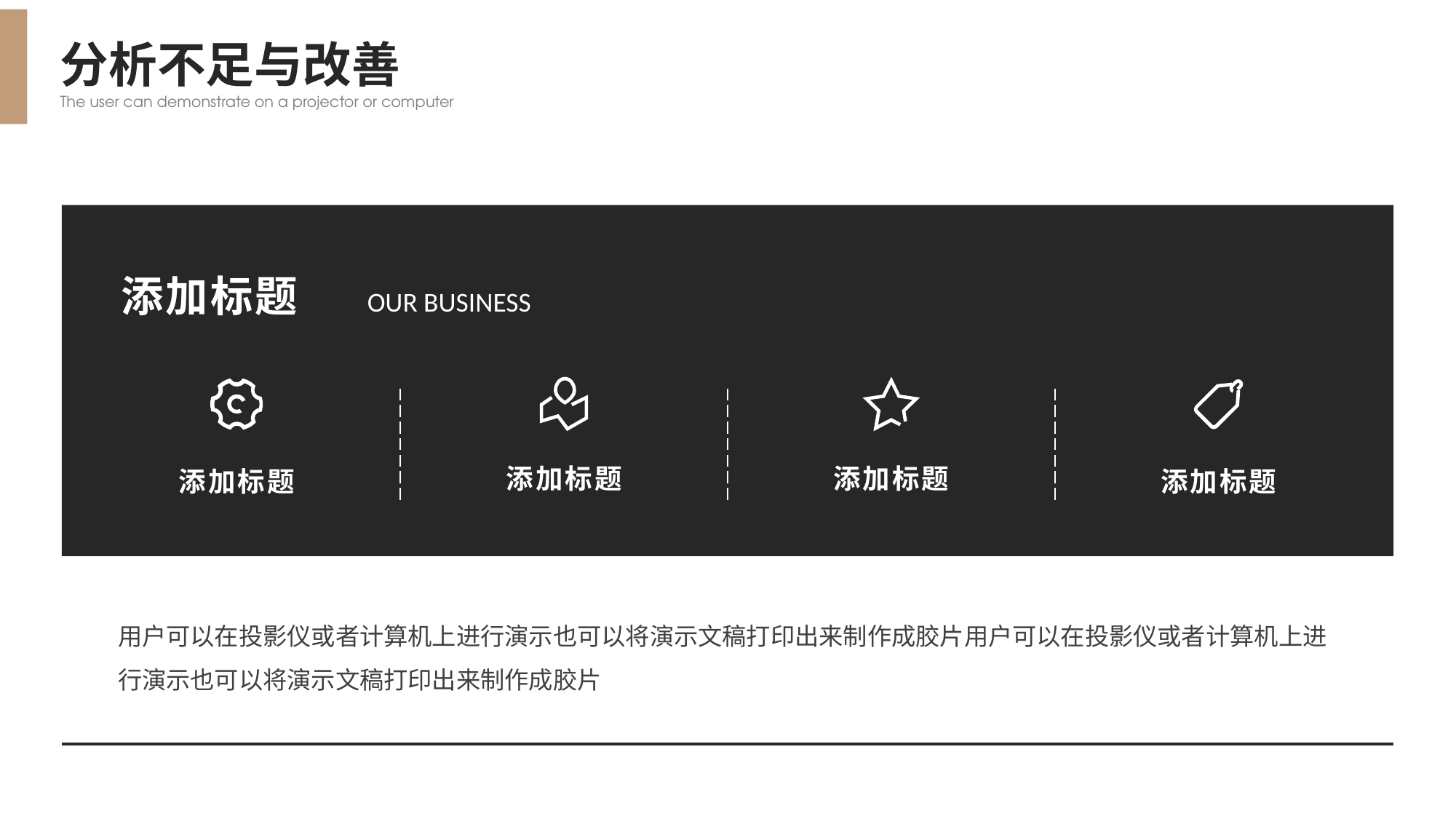

分析不足与改善
The user can demonstrate on a projector or computer

添加标题
OUR BUSINESS

添加标题
添加标题
添加标题
添加标题
用户可以在投影仪或者计算机上进行演示也可以将演示文稿打印出来制作成胶片用户可以在投影仪或者计算机上进行演示也可以将演示文稿打印出来制作成胶片